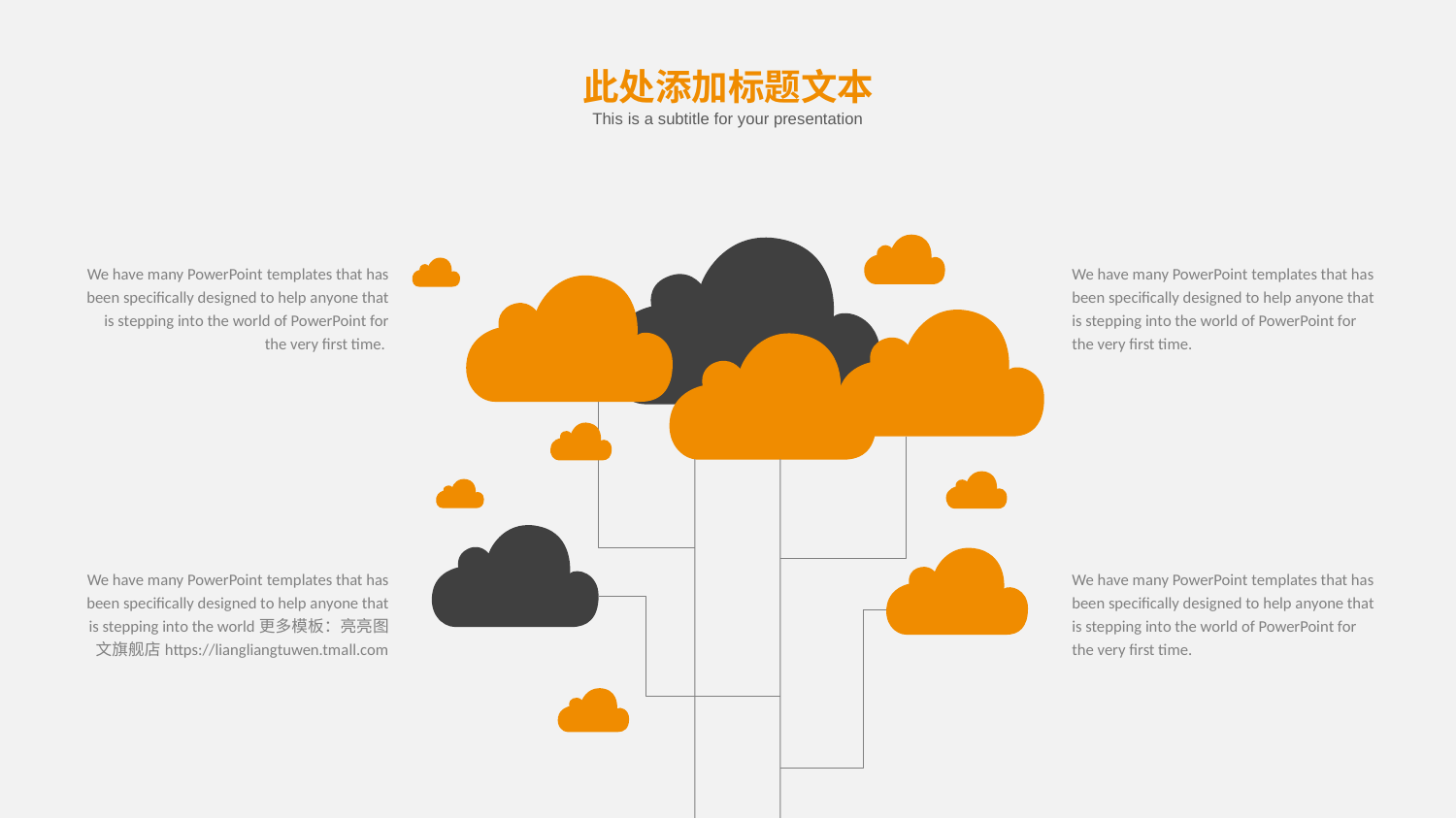

此处添加标题文本
This is a subtitle for your presentation

We have many PowerPoint templates that has been specifically designed to help anyone that is stepping into the world of PowerPoint for the very first time.
We have many PowerPoint templates that has been specifically designed to help anyone that is stepping into the world of PowerPoint for the very first time.

We have many PowerPoint templates that has been specifically designed to help anyone that is stepping into the world更多模板：亮亮图文旗舰店https://liangliangtuwen.tmall.com
We have many PowerPoint templates that has been specifically designed to help anyone that is stepping into the world of PowerPoint for the very first time.